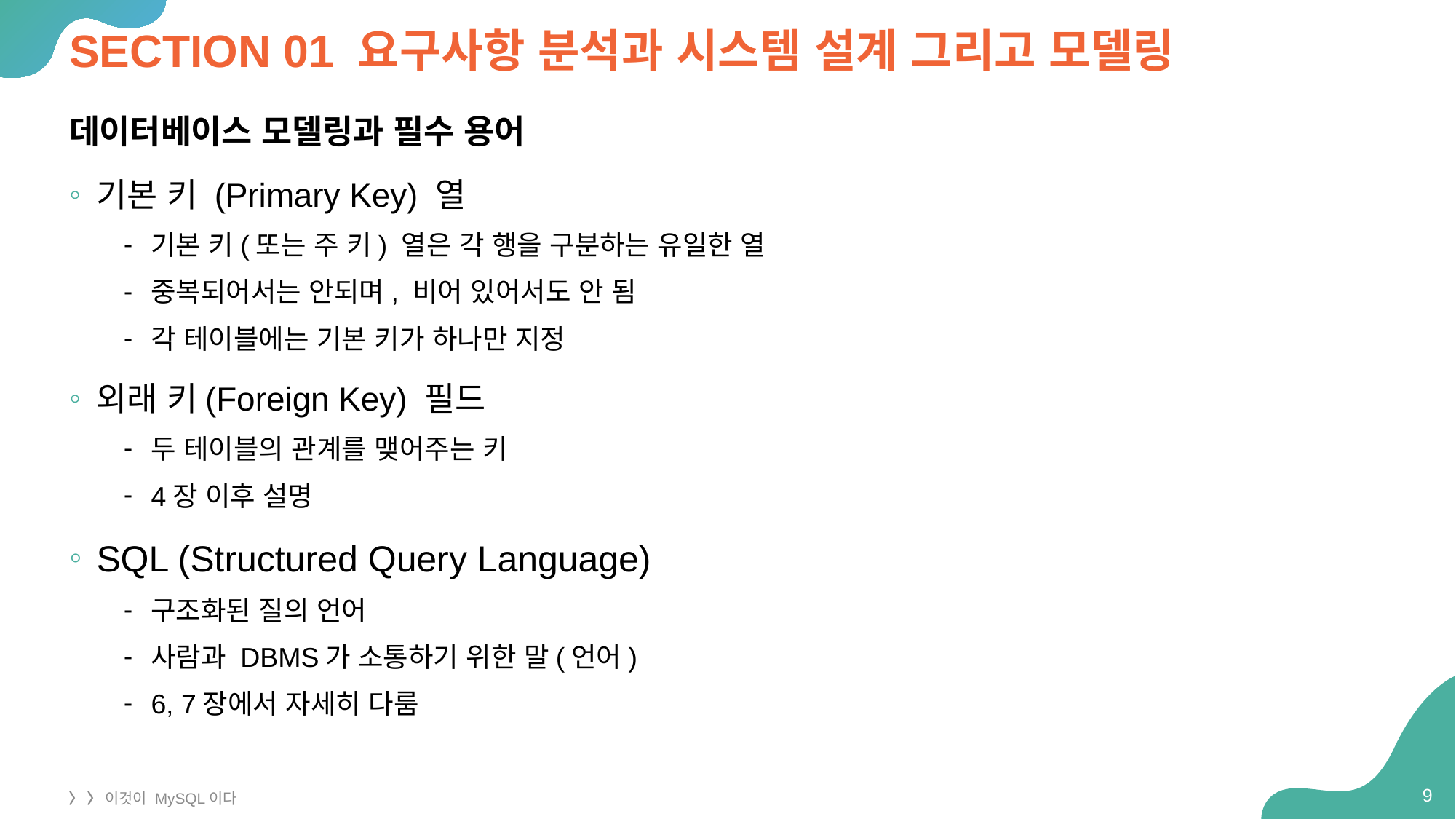

# SECTION 01 요구사항 분석과 시스템 설계 그리고 모델링
데이터베이스 모델링과 필수 용어
기본 키 (Primary Key) 열
기본 키(또는 주 키) 열은 각 행을 구분하는 유일한 열
중복되어서는 안되며, 비어 있어서도 안 됨
각 테이블에는 기본 키가 하나만 지정
외래 키(Foreign Key) 필드
두 테이블의 관계를 맺어주는 키
4장 이후 설명
SQL (Structured Query Language)
구조화된 질의 언어
사람과 DBMS가 소통하기 위한 말(언어)
6, 7장에서 자세히 다룸
9
〉 〉 이것이 MySQL이다